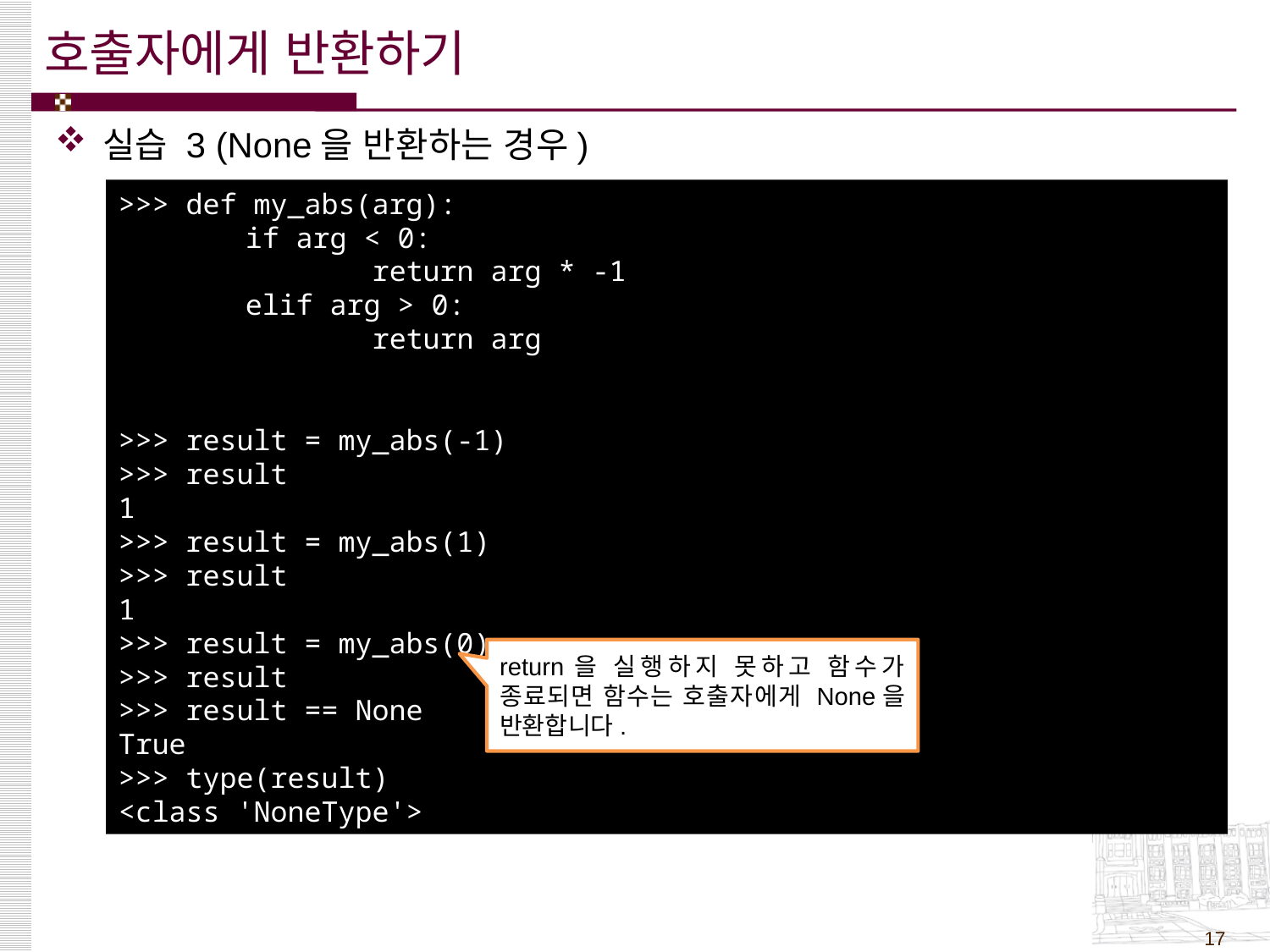

# 호출자에게 반환하기
실습 3 (None을 반환하는 경우)

>>> def my_abs(arg):
	if arg < 0:
		return arg * -1
	elif arg > 0:
		return arg

>>> result = my_abs(-1)
>>> result
1
>>> result = my_abs(1)
>>> result
1
>>> result = my_abs(0)
>>> result
>>> result == None
True
>>> type(result)
<class 'NoneType'>
return을 실행하지 못하고 함수가 종료되면 함수는 호출자에게 None을 반환합니다.